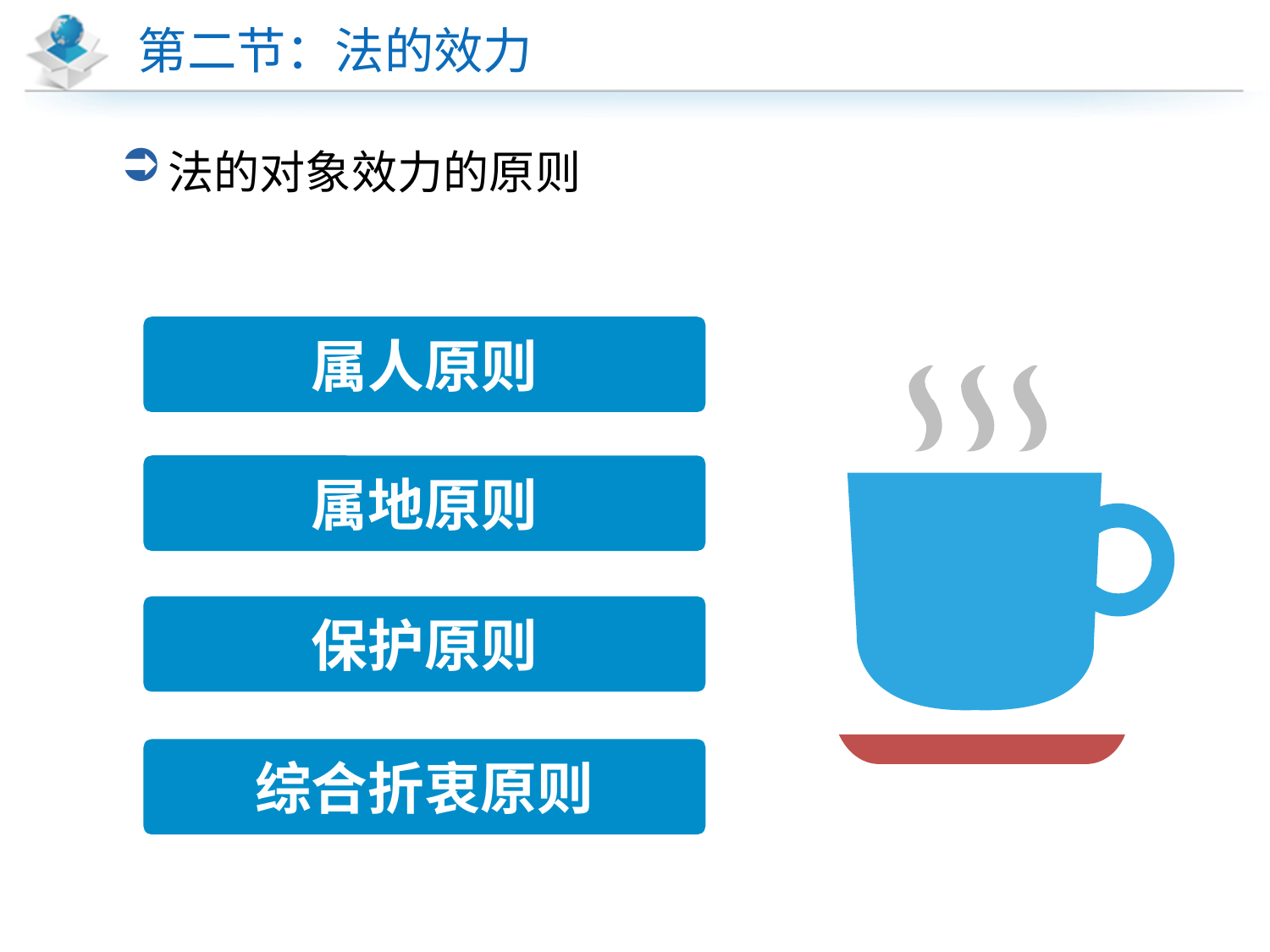

# 第二节：法的效力
法的对象效力的原则
属人原则

属地原则
保护原则
综合折衷原则